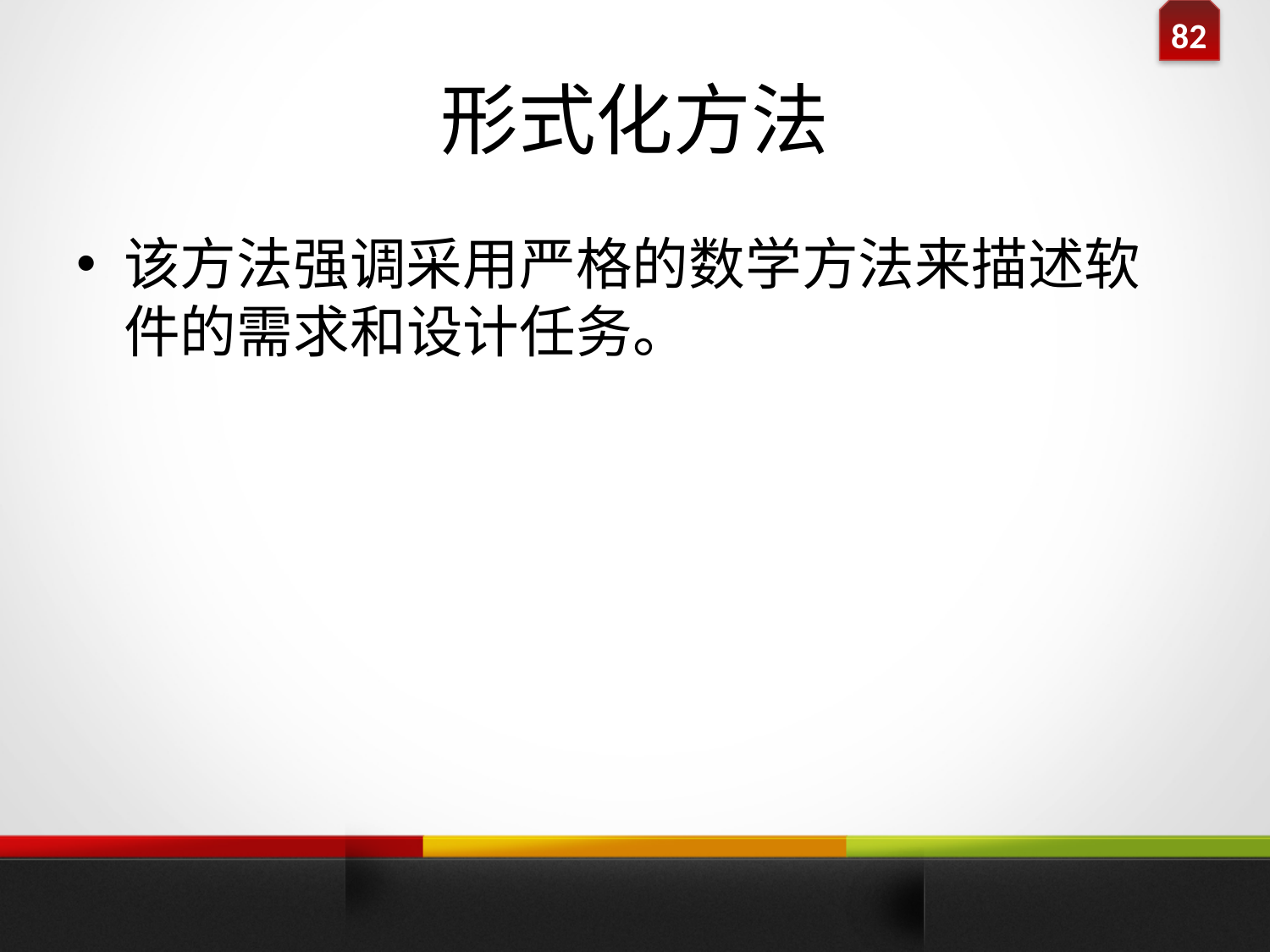

# 形式化方法
该方法强调采用严格的数学方法来描述软件的需求和设计任务。

82